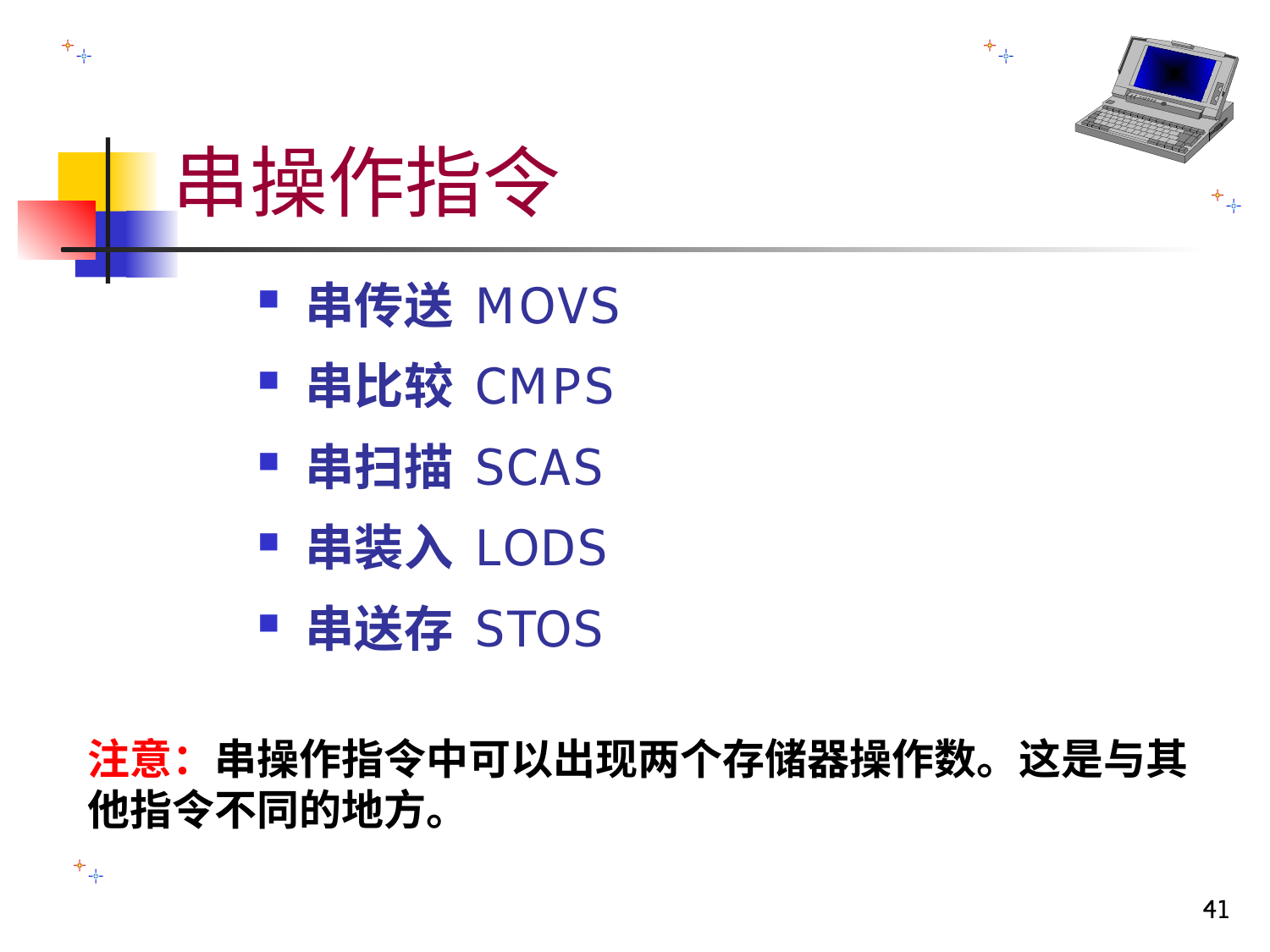

# 串操作指令
串传送 MOVS
串比较 CMPS
串扫描 SCAS
串装入 LODS
串送存 STOS
注意：串操作指令中可以出现两个存储器操作数。这是与其他指令不同的地方。
41